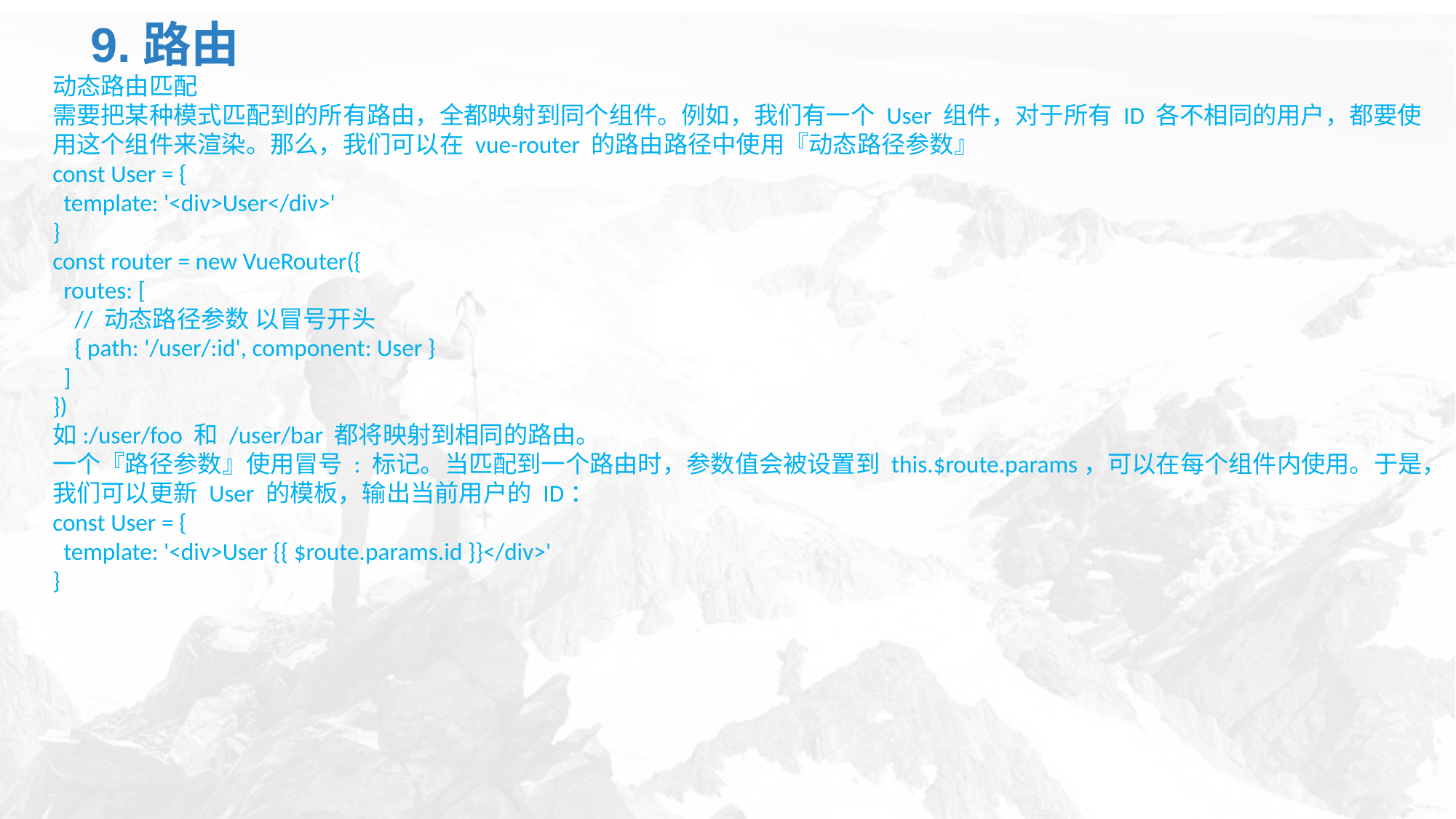

# 9.路由
动态路由匹配
需要把某种模式匹配到的所有路由，全都映射到同个组件。例如，我们有一个 User 组件，对于所有 ID 各不相同的用户，都要使用这个组件来渲染。那么，我们可以在 vue-router 的路由路径中使用『动态路径参数』
const User = {
  template: '<div>User</div>'
}
const router = new VueRouter({
  routes: [
    // 动态路径参数 以冒号开头
    { path: '/user/:id', component: User }
  ]
})
如:/user/foo 和 /user/bar 都将映射到相同的路由。
一个『路径参数』使用冒号 : 标记。当匹配到一个路由时，参数值会被设置到 this.$route.params，可以在每个组件内使用。于是，我们可以更新 User 的模板，输出当前用户的 ID：
const User = {
  template: '<div>User {{ $route.params.id }}</div>'
}